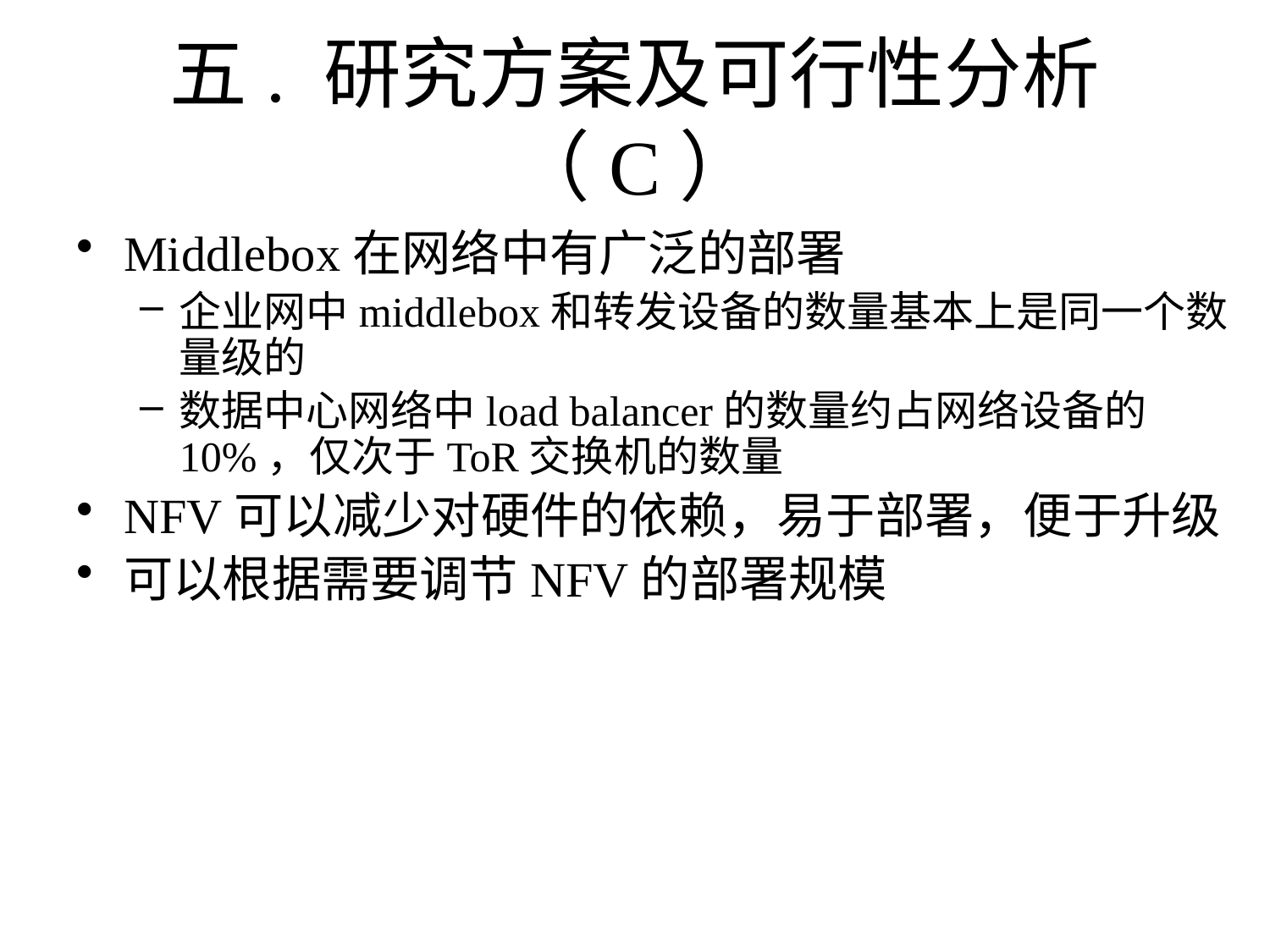

# 五. 研究方案及可行性分析（C）
Middlebox在网络中有广泛的部署
企业网中middlebox和转发设备的数量基本上是同一个数量级的
数据中心网络中load balancer的数量约占网络设备的10%，仅次于ToR交换机的数量
NFV可以减少对硬件的依赖，易于部署，便于升级
可以根据需要调节NFV的部署规模